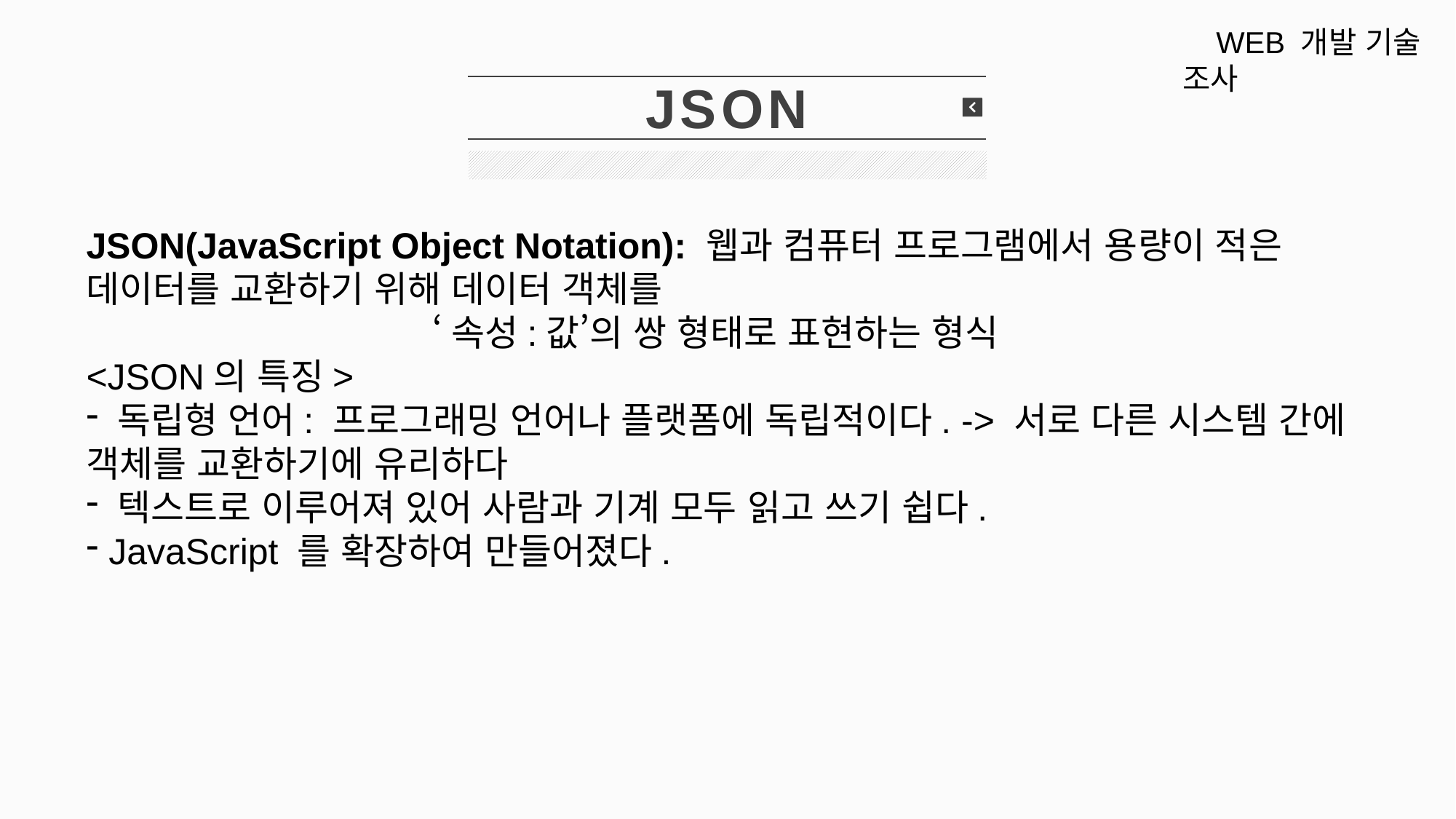

WEB 개발 기술 조사
JSON

JSON(JavaScript Object Notation): 웹과 컴퓨터 프로그램에서 용량이 적은 데이터를 교환하기 위해 데이터 객체를
                                  ‘속성:값’의 쌍 형태로 표현하는 형식
<JSON의 특징>
 독립형 언어: 프로그래밍 언어나 플랫폼에 독립적이다. -> 서로 다른 시스템 간에 객체를 교환하기에 유리하다
 텍스트로 이루어져 있어 사람과 기계 모두 읽고 쓰기 쉽다.
 JavaScript 를 확장하여 만들어졌다.